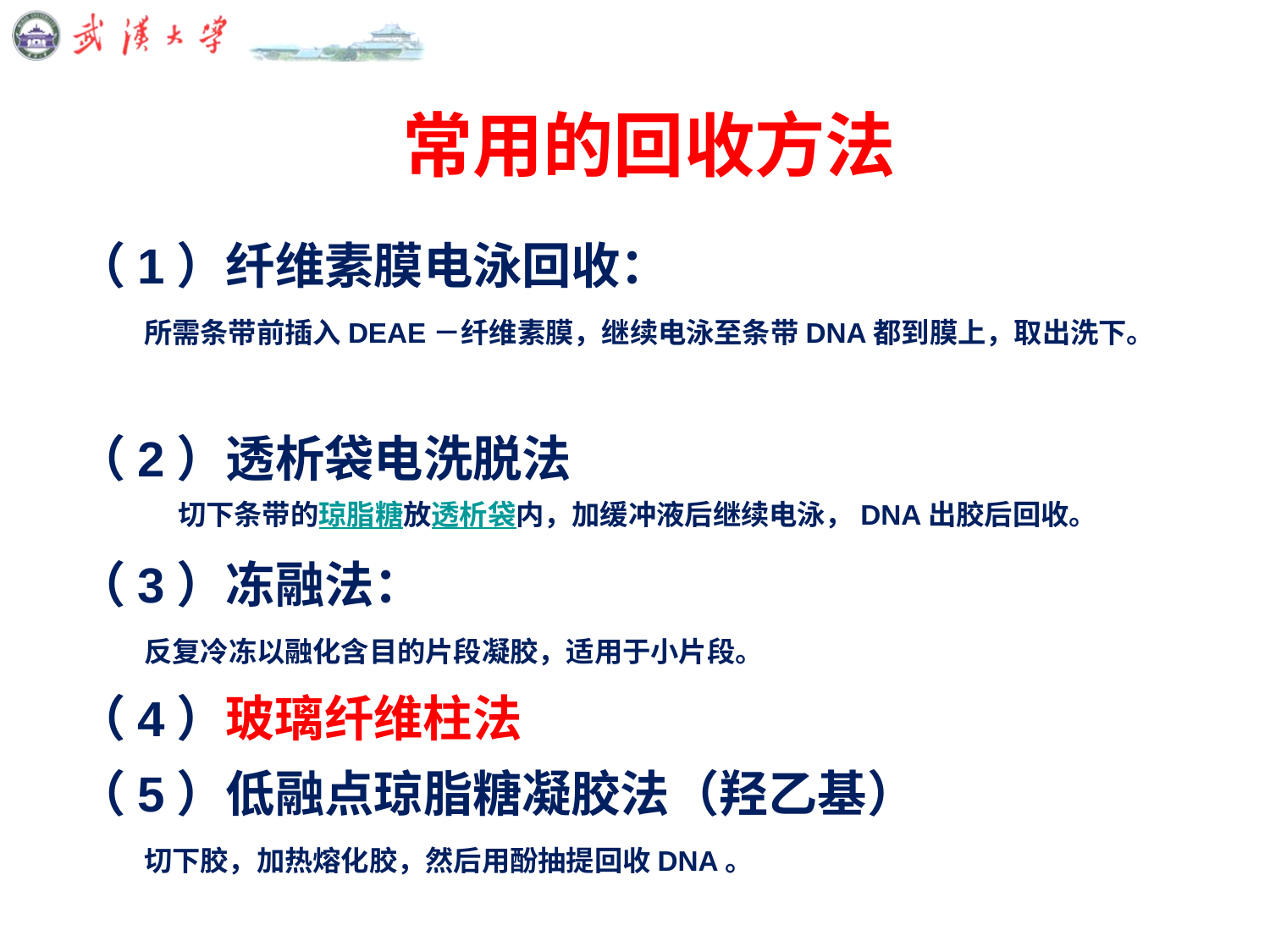

# 常用的回收方法

（1）纤维素膜电泳回收：
     所需条带前插入DEAE－纤维素膜，继续电泳至条带DNA都到膜上，取出洗下。
（2）透析袋电洗脱法
               切下条带的琼脂糖放透析袋内，加缓冲液后继续电泳，DNA出胶后回收。
（3）冻融法：
     反复冷冻以融化含目的片段凝胶，适用于小片段。
（4）玻璃纤维柱法
（5）低融点琼脂糖凝胶法（羟乙基）
     切下胶，加热熔化胶，然后用酚抽提回收DNA。